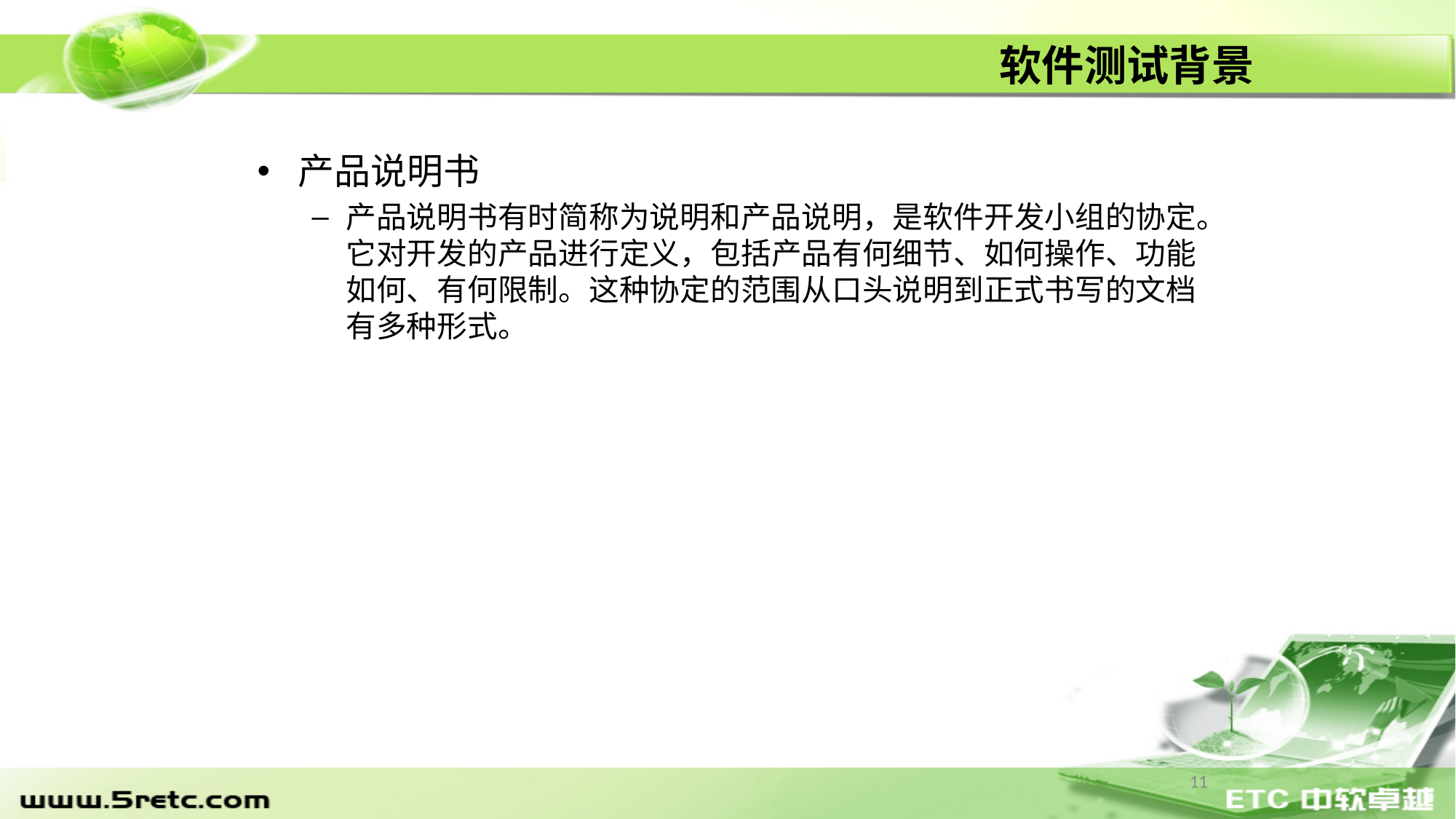

软件测试背景
产品说明书
产品说明书有时简称为说明和产品说明，是软件开发小组的协定。它对开发的产品进行定义，包括产品有何细节、如何操作、功能如何、有何限制。这种协定的范围从口头说明到正式书写的文档有多种形式。

11